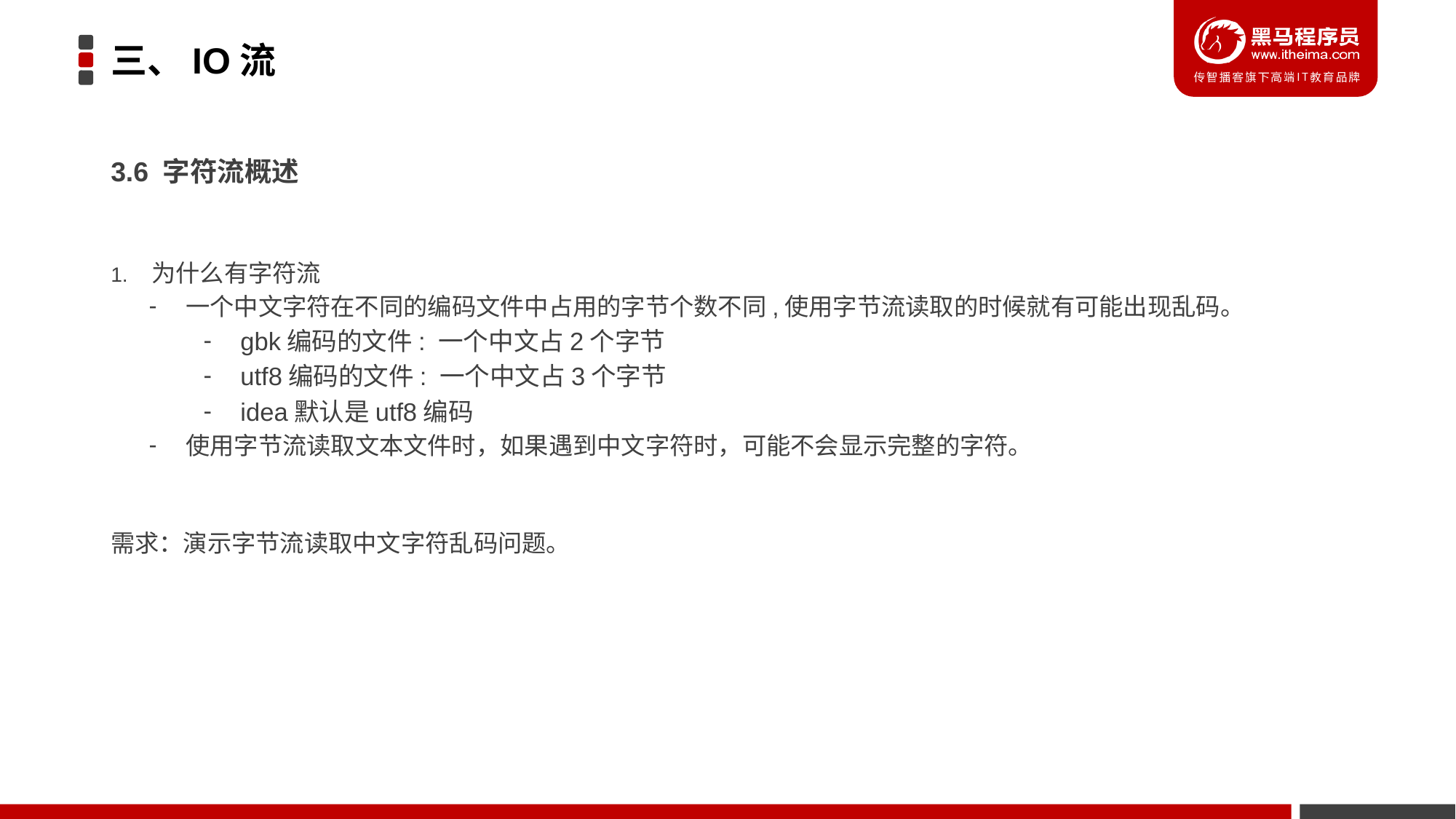

# 三、IO流
3.6 字符流概述
为什么有字符流
一个中文字符在不同的编码文件中占用的字节个数不同,使用字节流读取的时候就有可能出现乱码。
gbk编码的文件: 一个中文占2个字节
utf8编码的文件: 一个中文占3个字节
idea默认是utf8编码
使用字节流读取文本文件时，如果遇到中文字符时，可能不会显示完整的字符。

需求：演示字节流读取中文字符乱码问题。